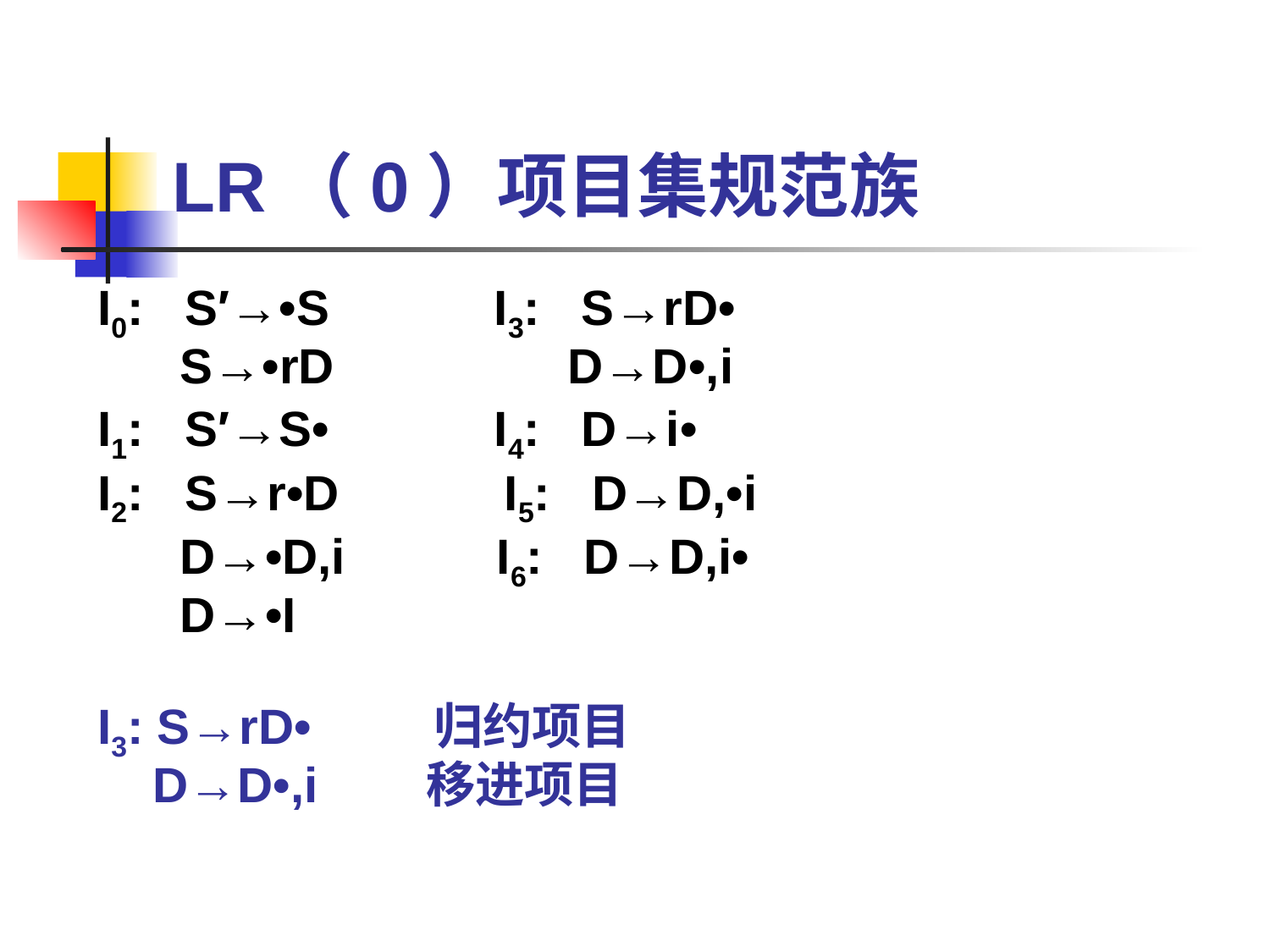

# LR（0）项目集规范族
I0:   S′→•S            I3:   S→rD•
      S→•rD                 D→D•,i
I1:   S′→S•            I4:   D→i•
I2:   S→r•D            I5:   D→D,•i
      D→•D,i           I6:   D→D,i•
      D→•I

I3: S→rD•        归约项目
    D→D•,i       移进项目